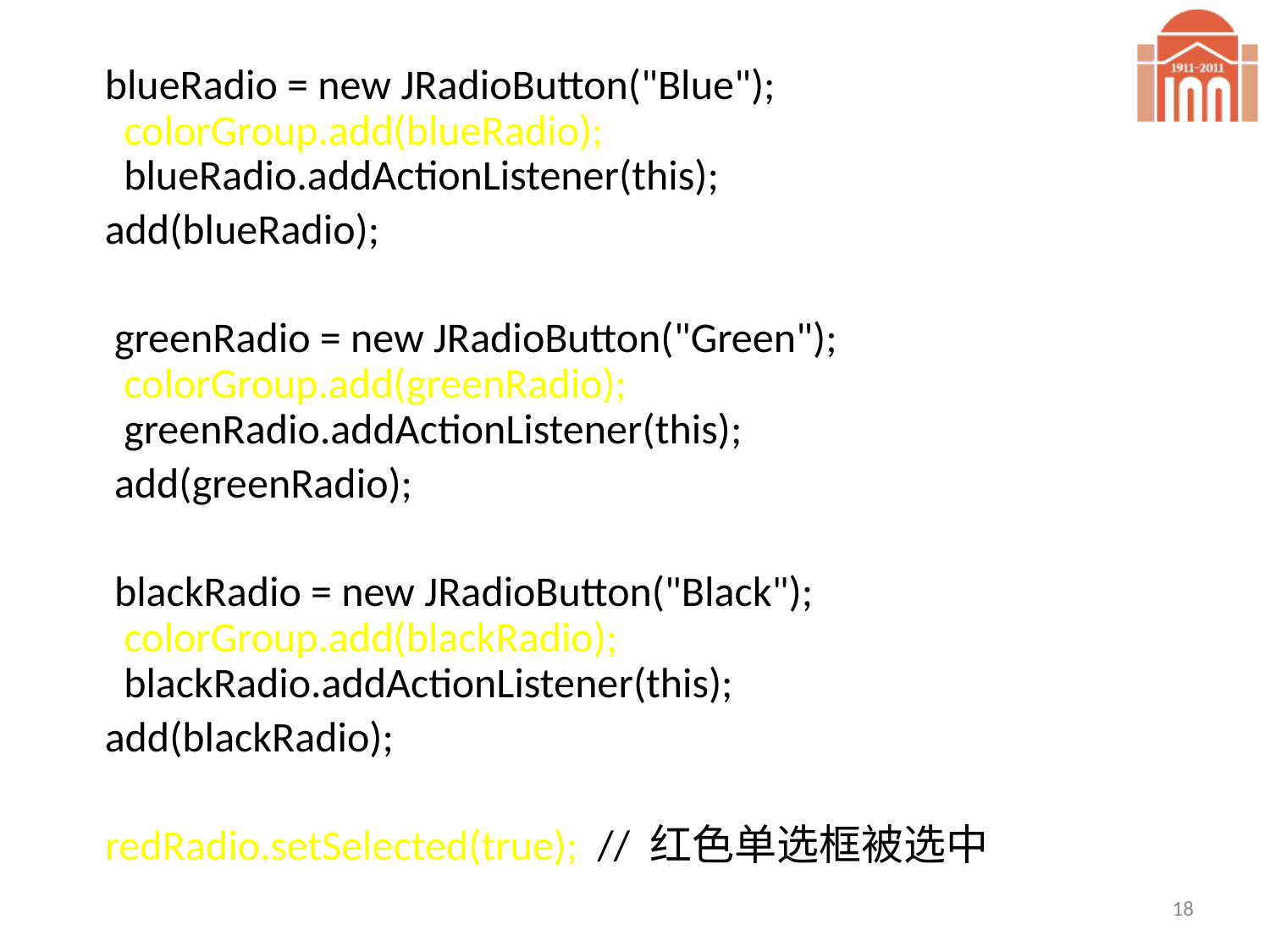

blueRadio = new JRadioButton("Blue");      colorGroup.add(blueRadio);      blueRadio.addActionListener(this);
   add(blueRadio);

    greenRadio = new JRadioButton("Green");      colorGroup.add(greenRadio);      greenRadio.addActionListener(this);
    add(greenRadio);

    blackRadio = new JRadioButton("Black");      colorGroup.add(blackRadio);      blackRadio.addActionListener(this);
   add(blackRadio);

   redRadio.setSelected(true);  // 红色单选框被选中
18